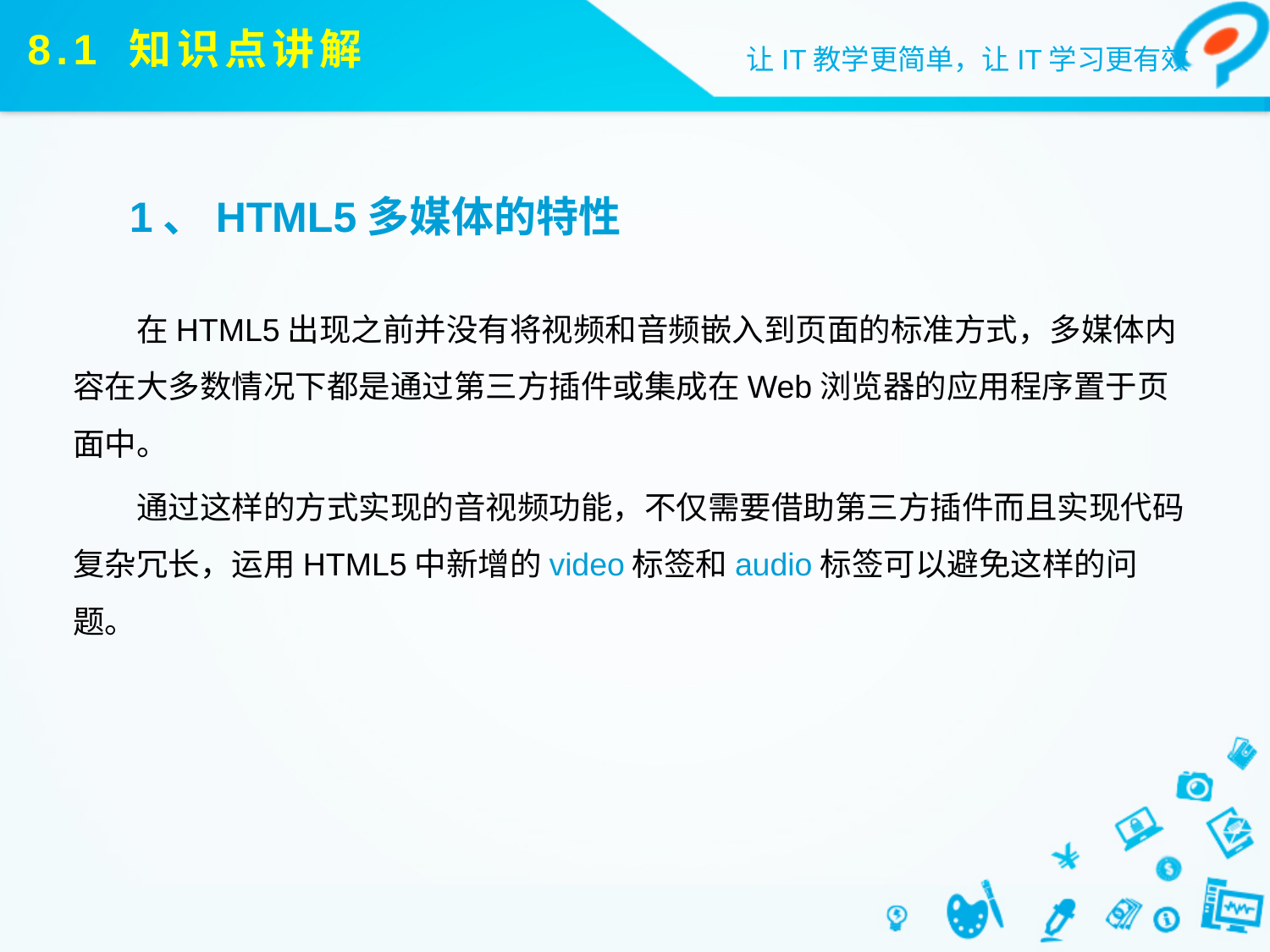

# 8.1 知识点讲解
1、HTML5多媒体的特性
在HTML5出现之前并没有将视频和音频嵌入到页面的标准方式，多媒体内容在大多数情况下都是通过第三方插件或集成在Web浏览器的应用程序置于页面中。
通过这样的方式实现的音视频功能，不仅需要借助第三方插件而且实现代码复杂冗长，运用HTML5中新增的video标签和audio标签可以避免这样的问题。